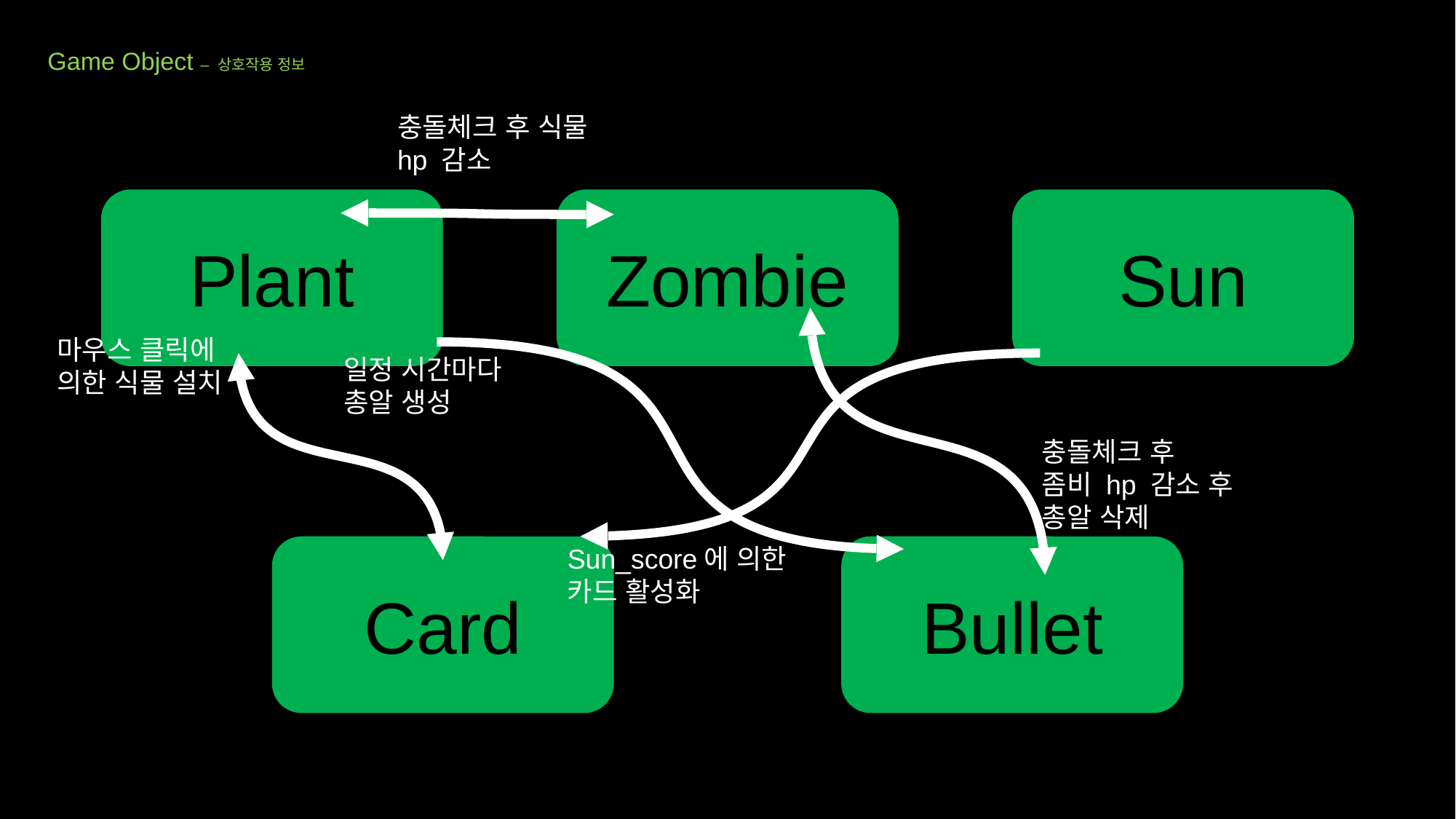

# Game Object – 상호작용 정보
충돌체크 후 식물 hp 감소
Plant
Zombie
Sun
마우스 클릭에 의한 식물 설치
일정 시간마다
총알 생성
충돌체크 후
좀비 hp 감소 후
총알 삭제
Card
Sun_score에 의한 카드 활성화
Bullet